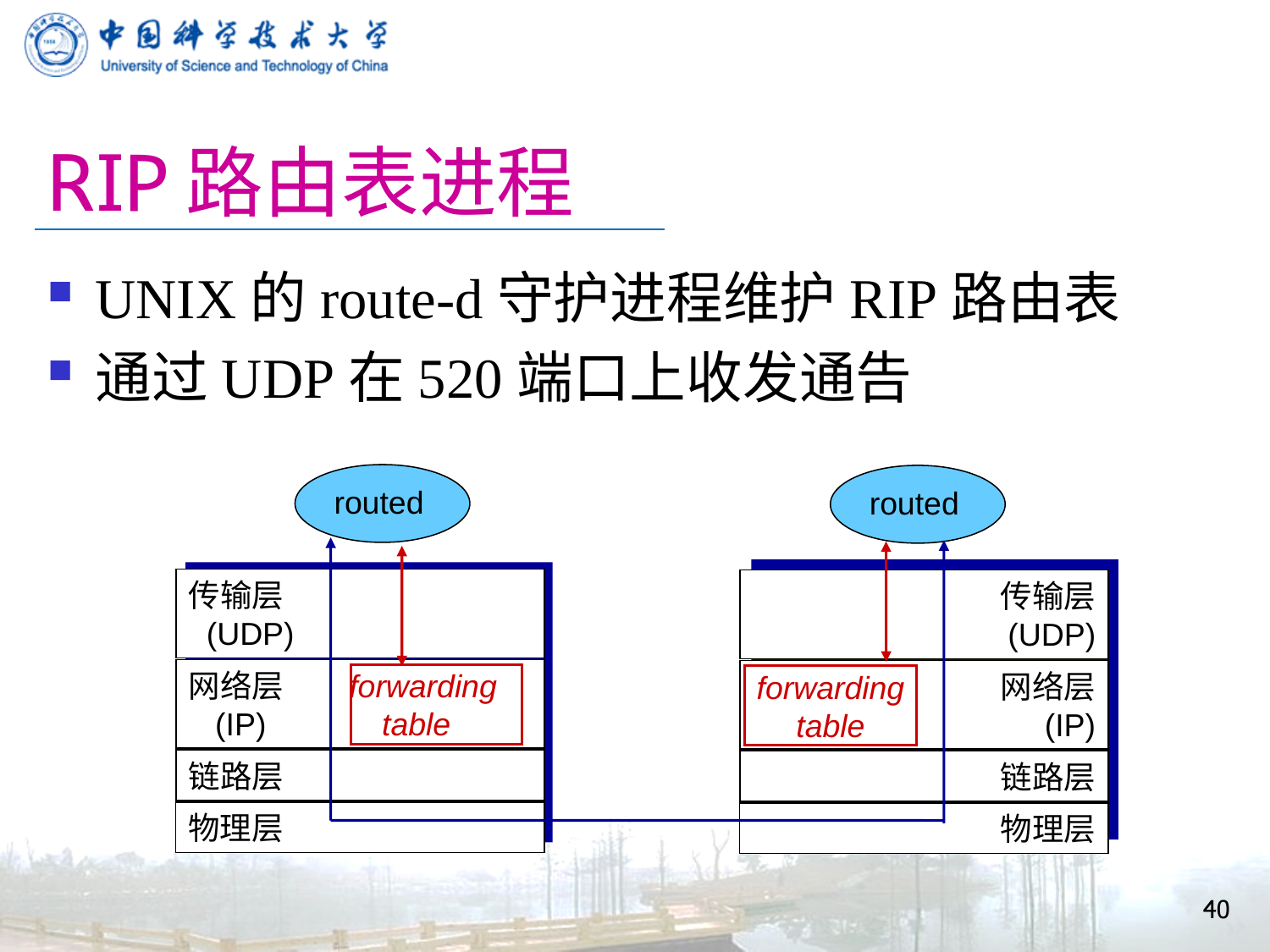

# RIP路由表进程
UNIX的route-d守护进程维护RIP路由表
通过UDP在520端口上收发通告

routed

routed

传输层
  (UDP)
传输层
  (UDP)
网络层        forwarding
   (IP)             table
网络层
   (IP)

forwarding
table
链路层
链路层
物理层
物理层

40